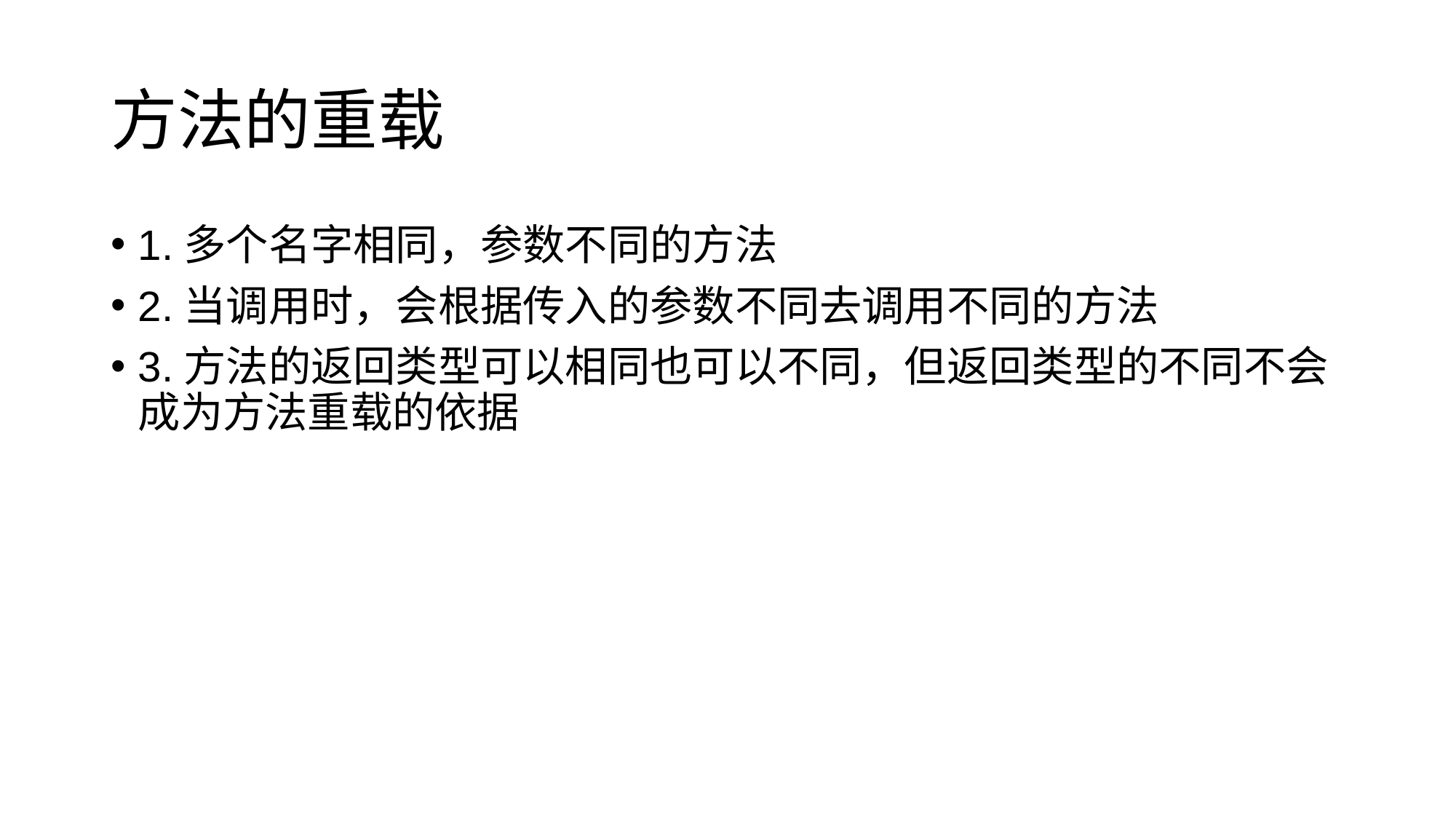

# 方法的重载
1.多个名字相同，参数不同的方法
2.当调用时，会根据传入的参数不同去调用不同的方法
3.方法的返回类型可以相同也可以不同，但返回类型的不同不会成为方法重载的依据